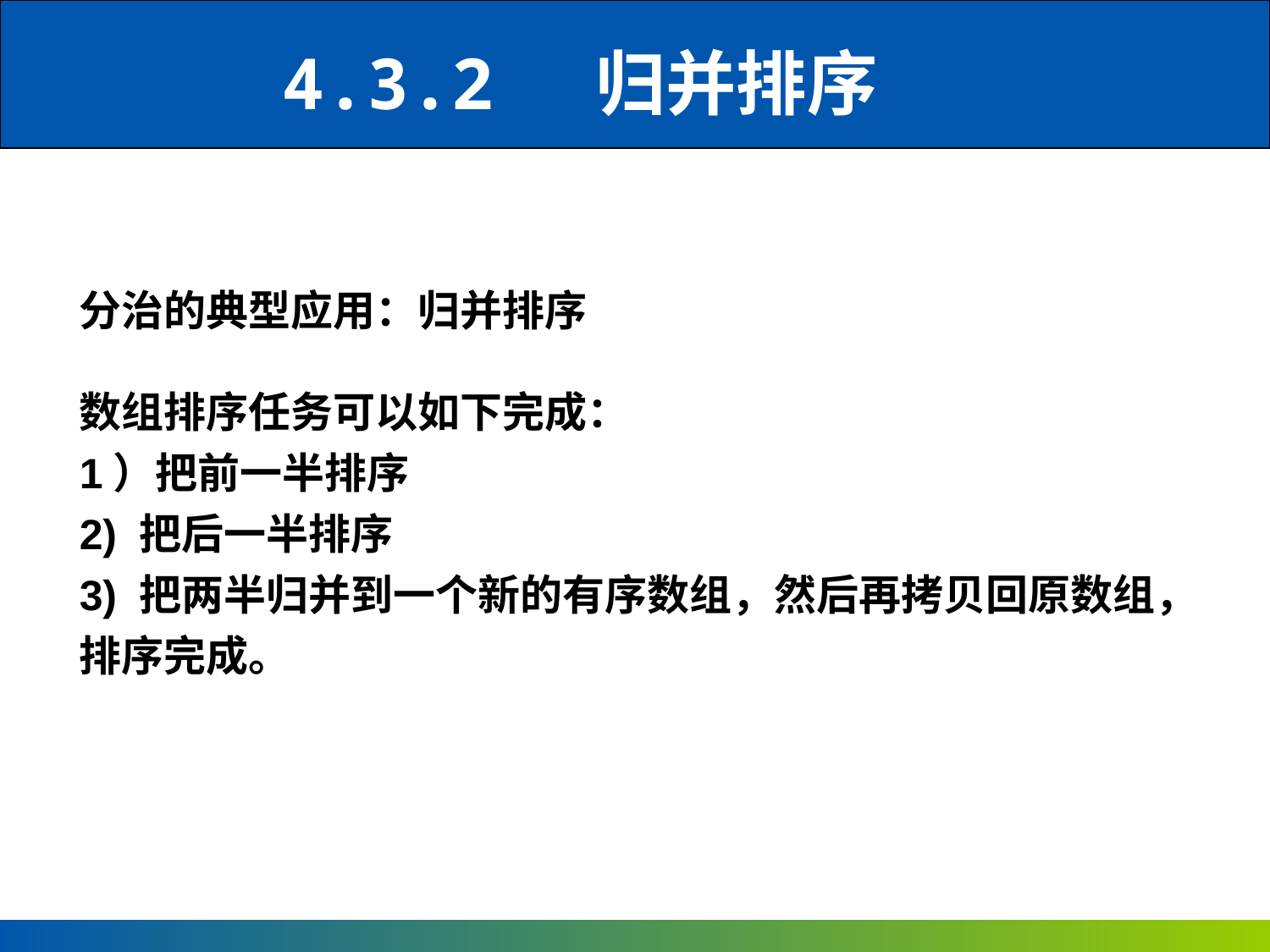

4.3.2  归并排序
分治的典型应用：归并排序

数组排序任务可以如下完成：
1）把前一半排序
2) 把后一半排序
3) 把两半归并到一个新的有序数组，然后再拷贝回原数组，排序完成。